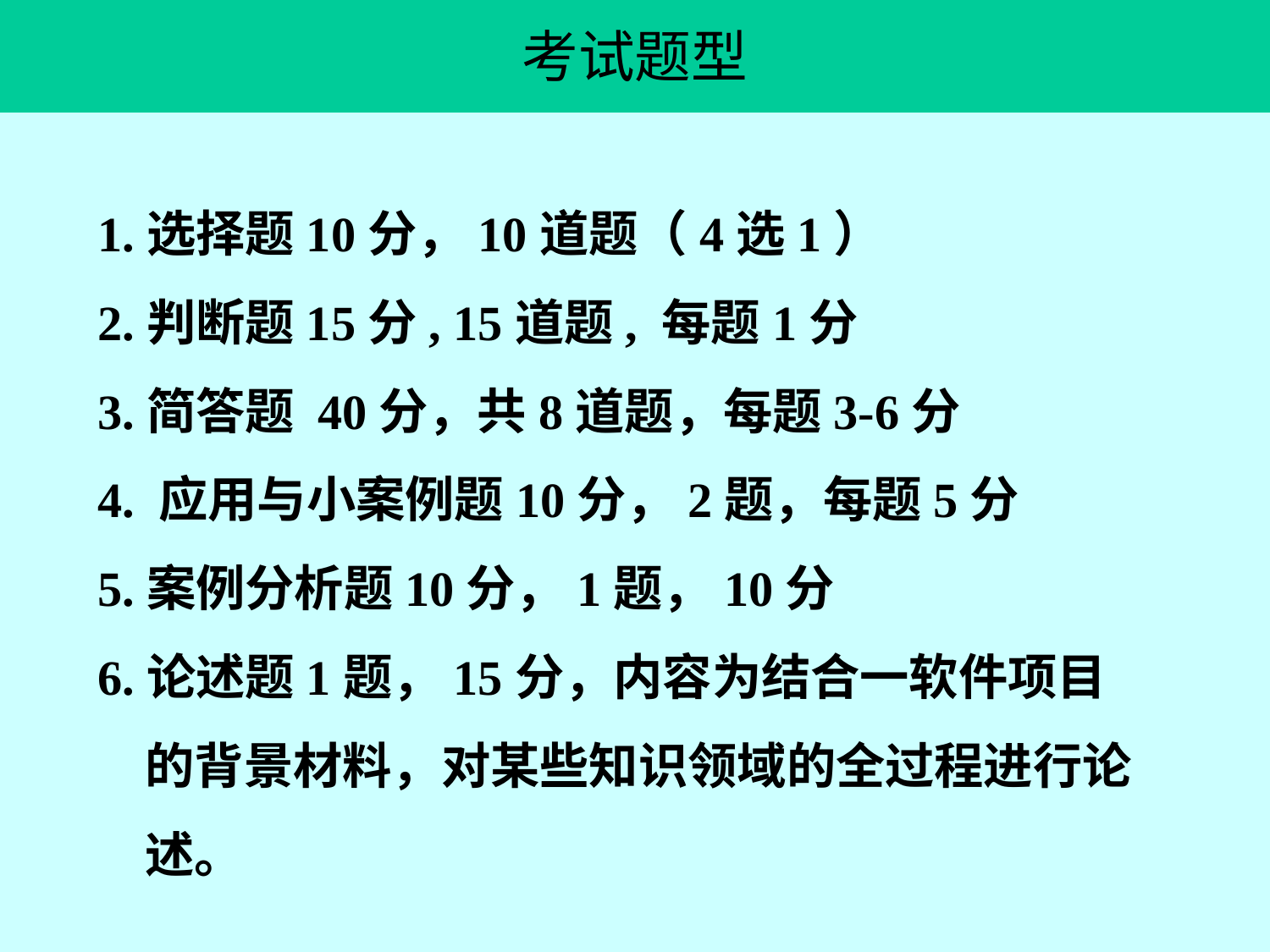

# 考试题型
1.选择题10分，10道题（4选1）
2.判断题15分, 15道题, 每题1分
3.简答题 40分，共8道题，每题3-6分
4. 应用与小案例题10分，2题，每题5分
5.案例分析题10分，1题，10分
6.论述题1题，15分，内容为结合一软件项目的背景材料，对某些知识领域的全过程进行论述。